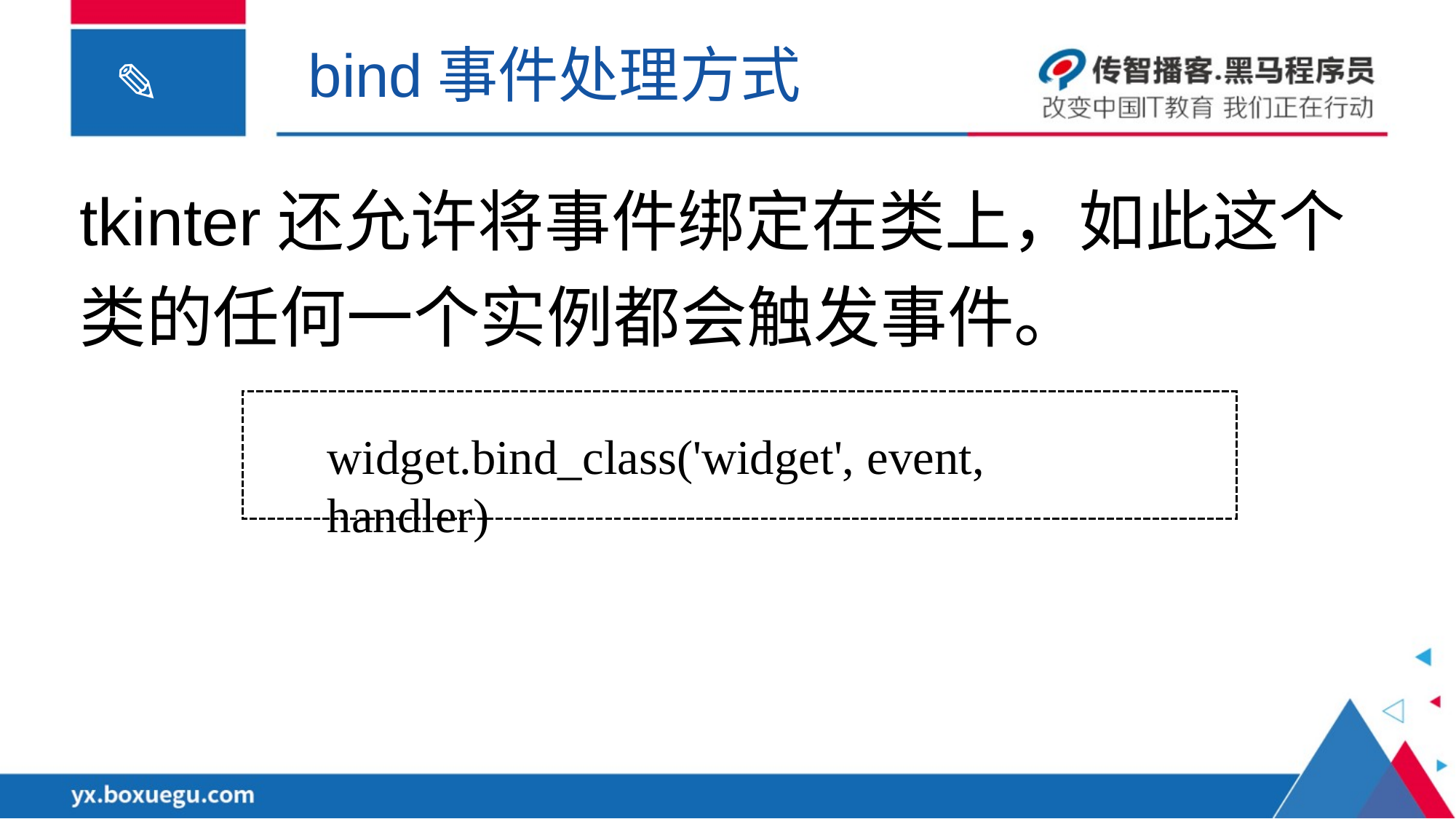

bind事件处理方式
tkinter还允许将事件绑定在类上，如此这个类的任何一个实例都会触发事件。

widget.bind_class('widget', event, handler)